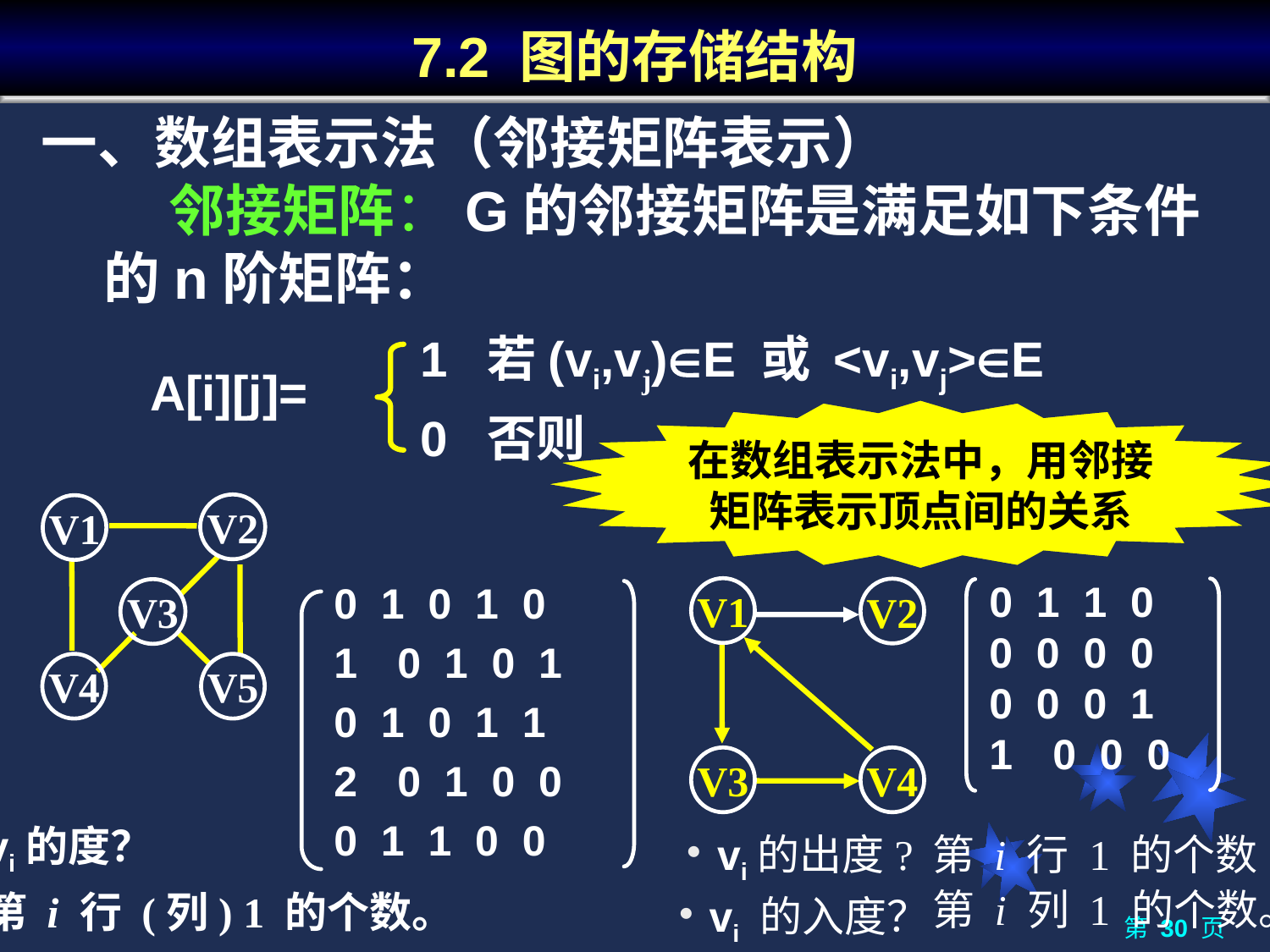

# 7.2 图的存储结构
一、数组表示法（邻接矩阵表示）
	    邻接矩阵：G的邻接矩阵是满足如下条件的n阶矩阵：
1  若(vi,vj)∈E 或 <vi,vj>∈E
0  否则

A[i][j]=
在数组表示法中，用邻接
矩阵表示顶点间的关系
V2
V1

V3

V4
V5
0  1  1  0
0  0  0  0
0  0  0  1
0  0  0

0  1  0  1  0
0  1  0  1
0  1  0  1  1
0  1  0  0
0  1  1  0  0

V1
V2

V3
V4

vi的度？
第 i 行 (列) 1 的个数。
vi的出度?
第 i 行 1 的个数
第 i 列 1 的个数。
vi 的入度？
第 30 页